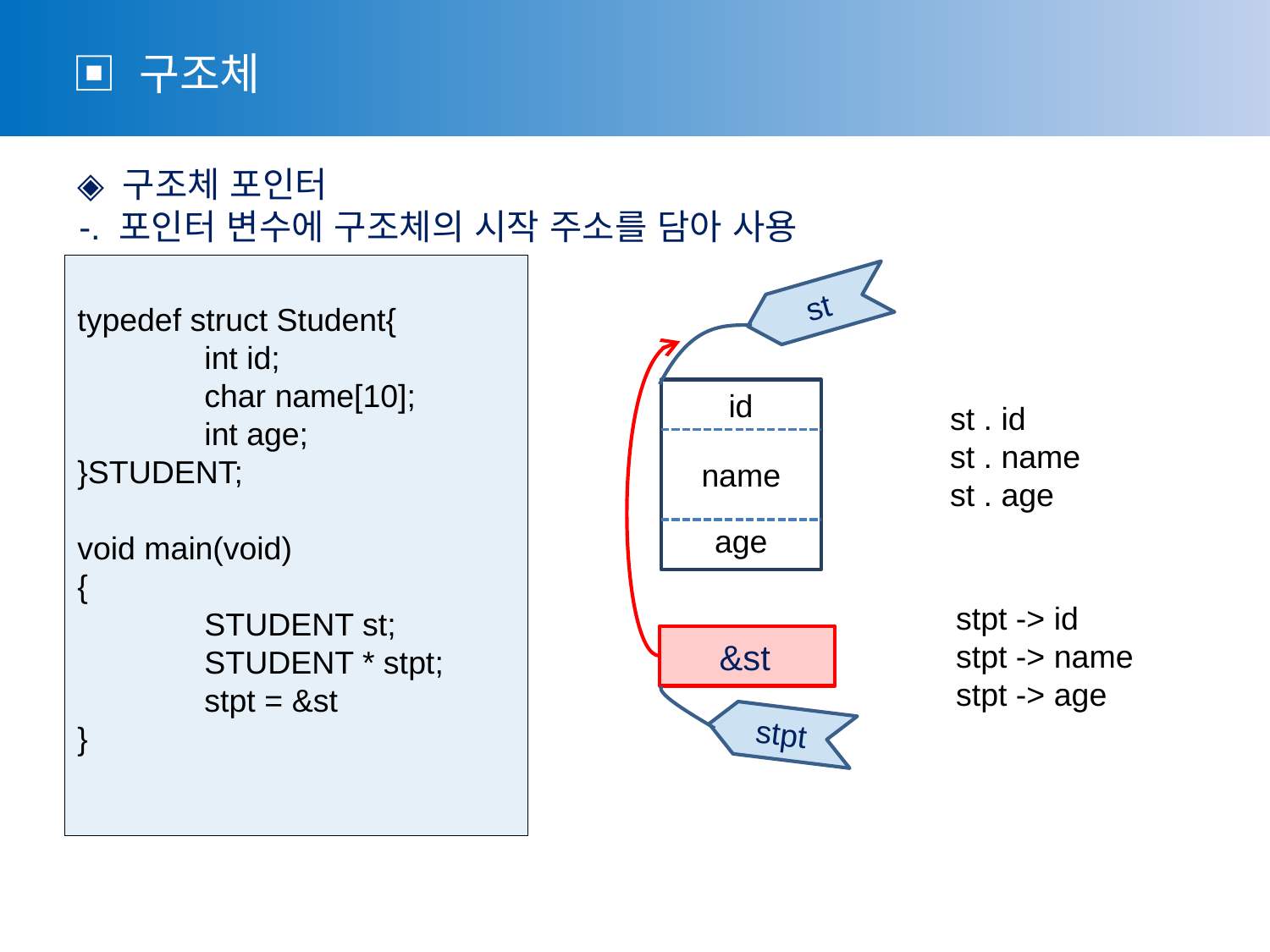

▣ 구조체
 ◈ 구조체 포인터
 -. 포인터 변수에 구조체의 시작 주소를 담아 사용

typedef struct Student{
	int id;
   	char name[10];
	int age;
}STUDENT;

void main(void)
{
	STUDENT st;
	STUDENT * stpt;
	stpt = &st
}
st

id
name
age
st . id
st . name
st . age
stpt -> id
stpt -> name
stpt -> age

&st

stpt